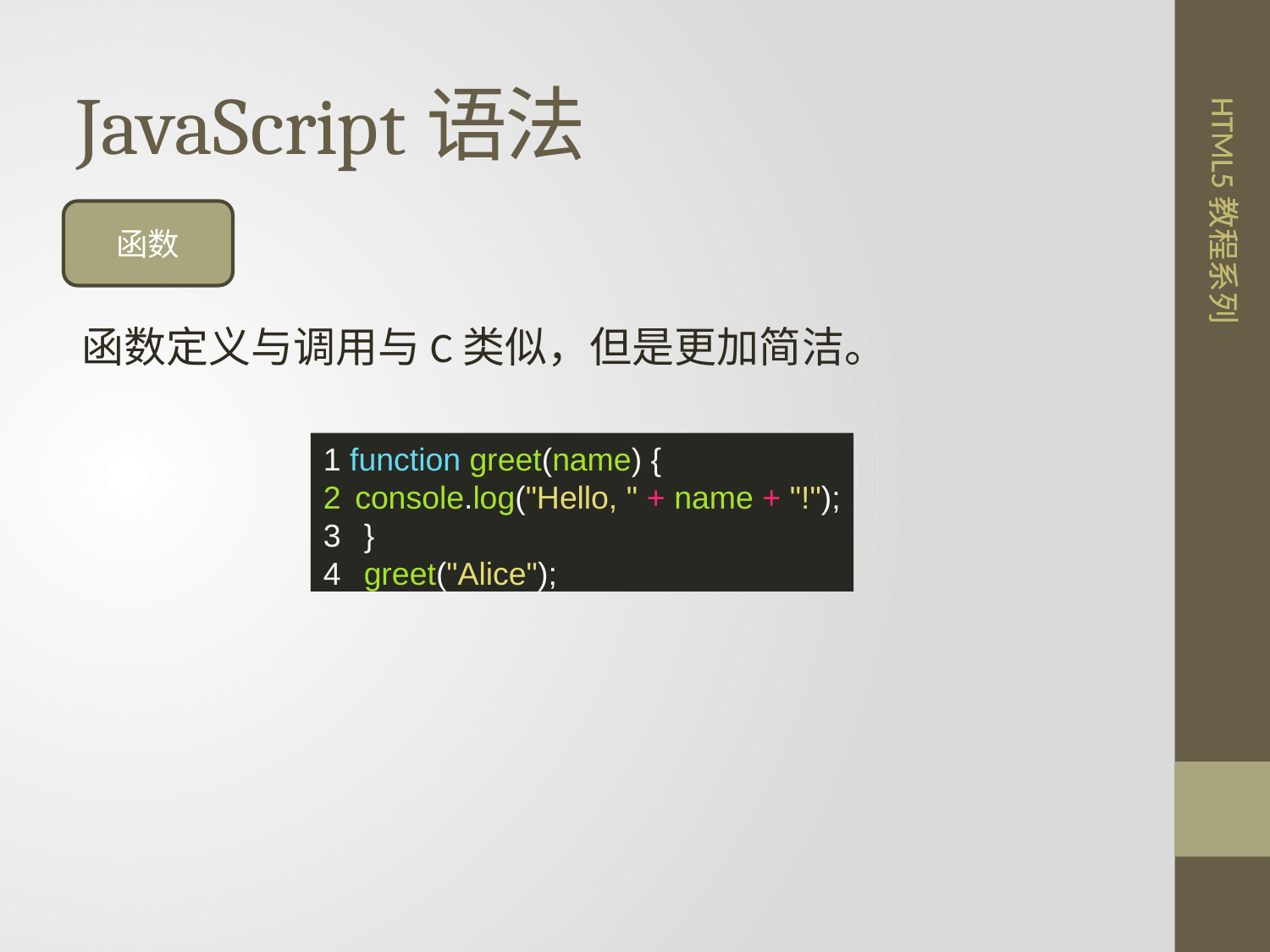

# JavaScript语法
函数
函数定义与调用与C类似，但是更加简洁。
1 function greet(name) {
console.log("Hello, " + name + "!");
 }
 greet("Alice");